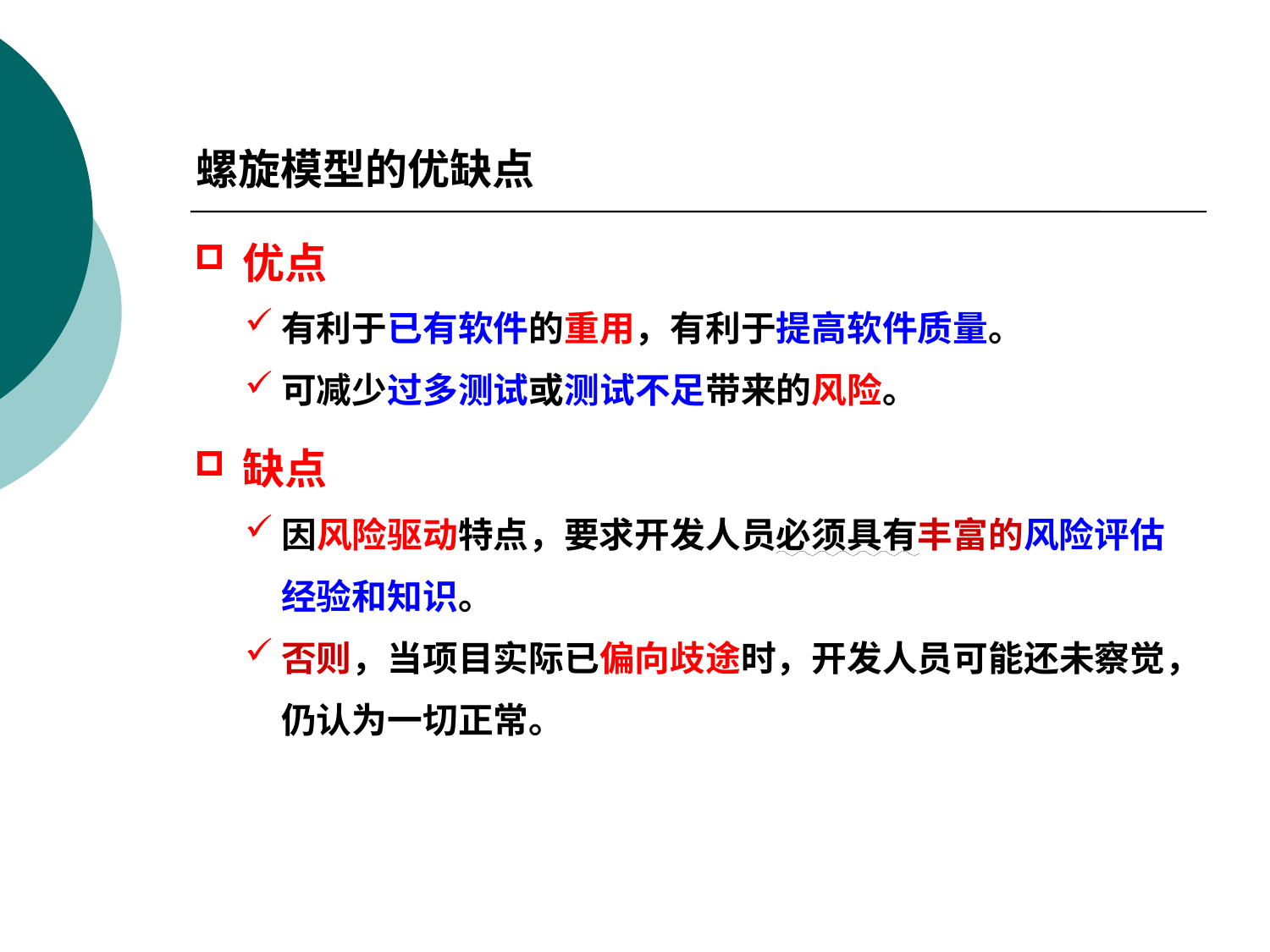

螺旋模型的优缺点
优点
有利于已有软件的重用，有利于提高软件质量。
可减少过多测试或测试不足带来的风险。
缺点
因风险驱动特点，要求开发人员必须具有丰富的风险评估经验和知识。
否则，当项目实际已偏向歧途时，开发人员可能还未察觉，仍认为一切正常。